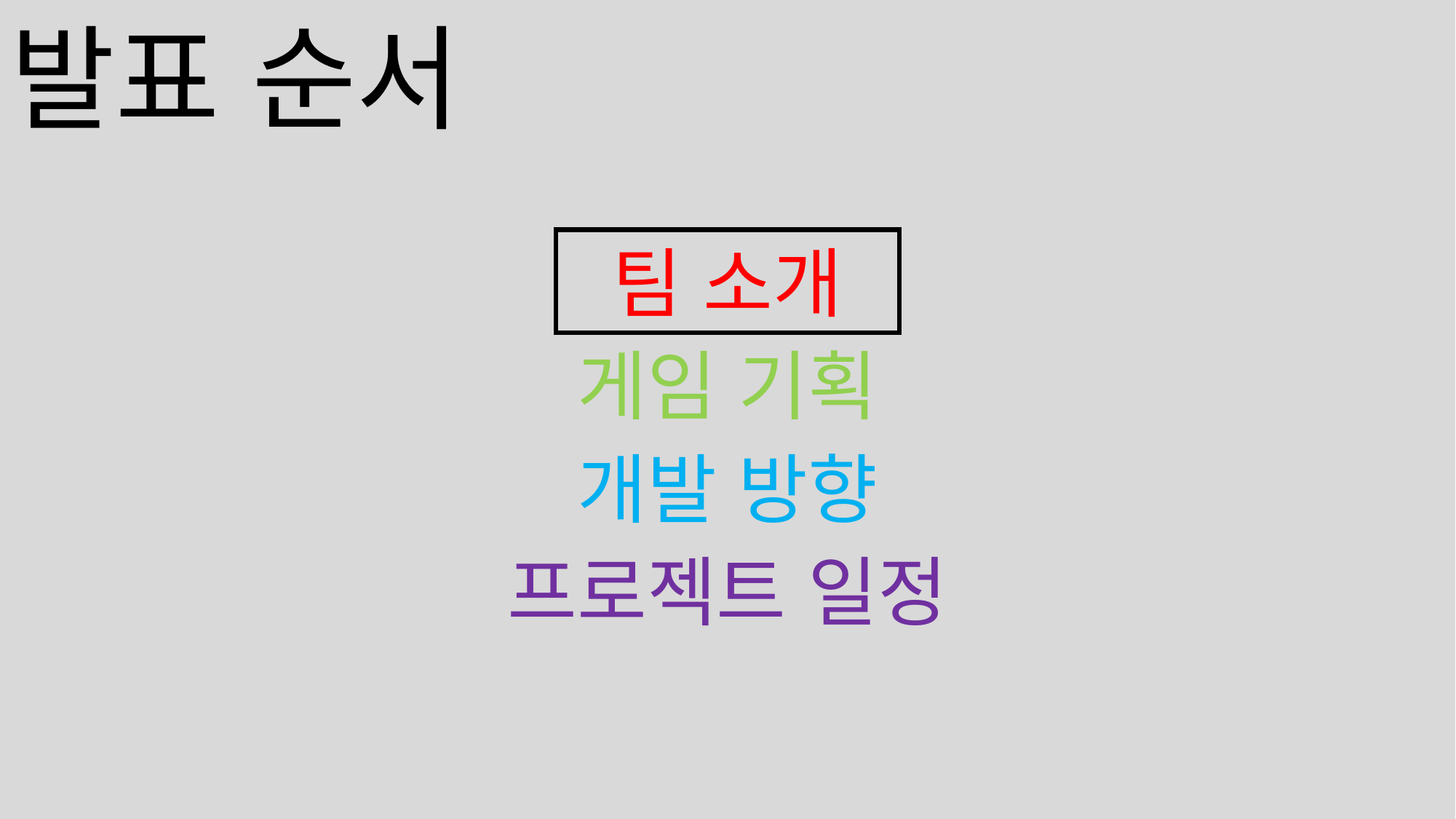

발표 순서

팀 소개
게임 기획
개발 방향
프로젝트 일정